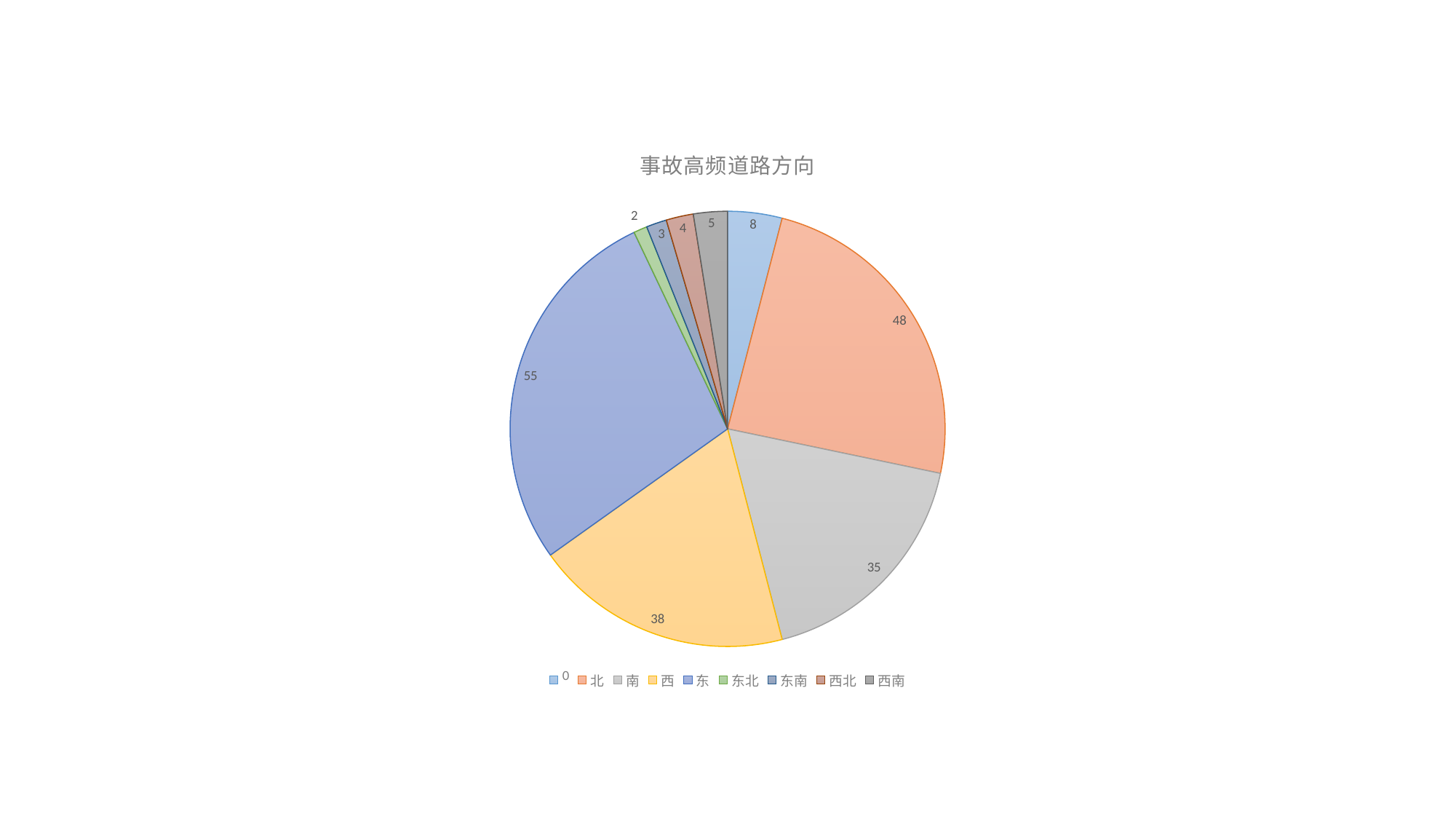

### Chart: 事故高频道路方向

| Category | 销售额 |
|---|---|
| 0 | 8.0 |
| 北 | 48.0 |
| 南 | 35.0 |
| 西 | 38.0 |
| 东 | 55.0 |
| 东北 | 2.0 |
| 东南 | 3.0 |
| 西北 | 4.0 |
| 西南 | 5.0 |